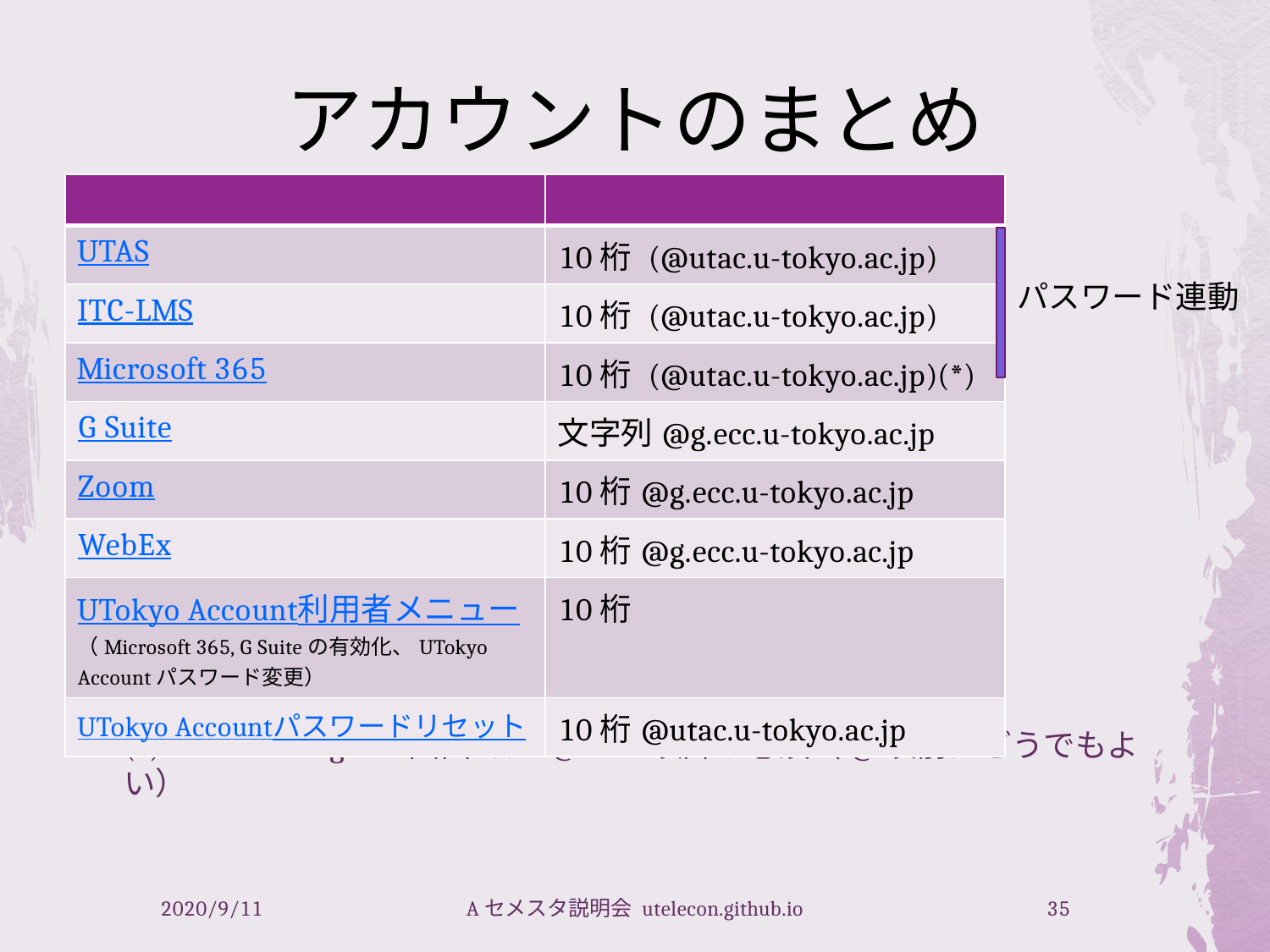

# アカウントのまとめ
|  |  |
| --- | --- |
| UTAS | 10桁 (@utac.u-tokyo.ac.jp) |
| ITC-LMS | 10桁 (@utac.u-tokyo.ac.jp) |
| Microsoft 365 | 10桁 (@utac.u-tokyo.ac.jp)(\*) |
| G Suite | 文字列@g.ecc.u-tokyo.ac.jp |
| Zoom | 10桁@g.ecc.u-tokyo.ac.jp |
| WebEx | 10桁@g.ecc.u-tokyo.ac.jp |
| UTokyo Account利用者メニュー （Microsoft 365, G Suiteの有効化、UTokyo Accountパスワード変更） | 10桁 |
| UTokyo Accountパスワードリセット | 10桁@utac.u-tokyo.ac.jp |

パスワード連動
(*) Microsoft Sign-In画面では @utac 以降が必須（@以前はどうでもよい）
2020/9/11
Aセメスタ説明会 utelecon.github.io
35